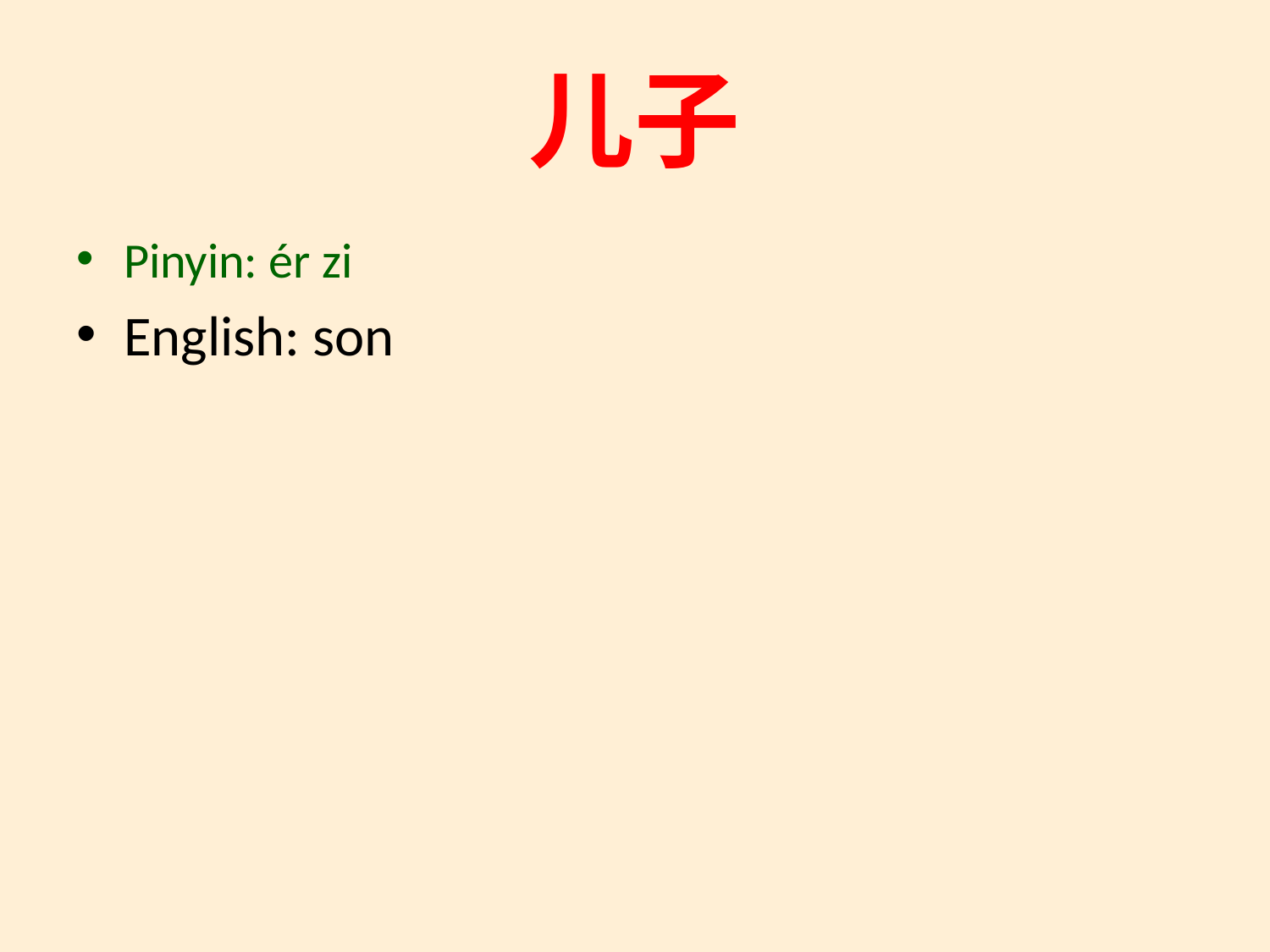

# 儿子
Pinyin: ér zi
English: son